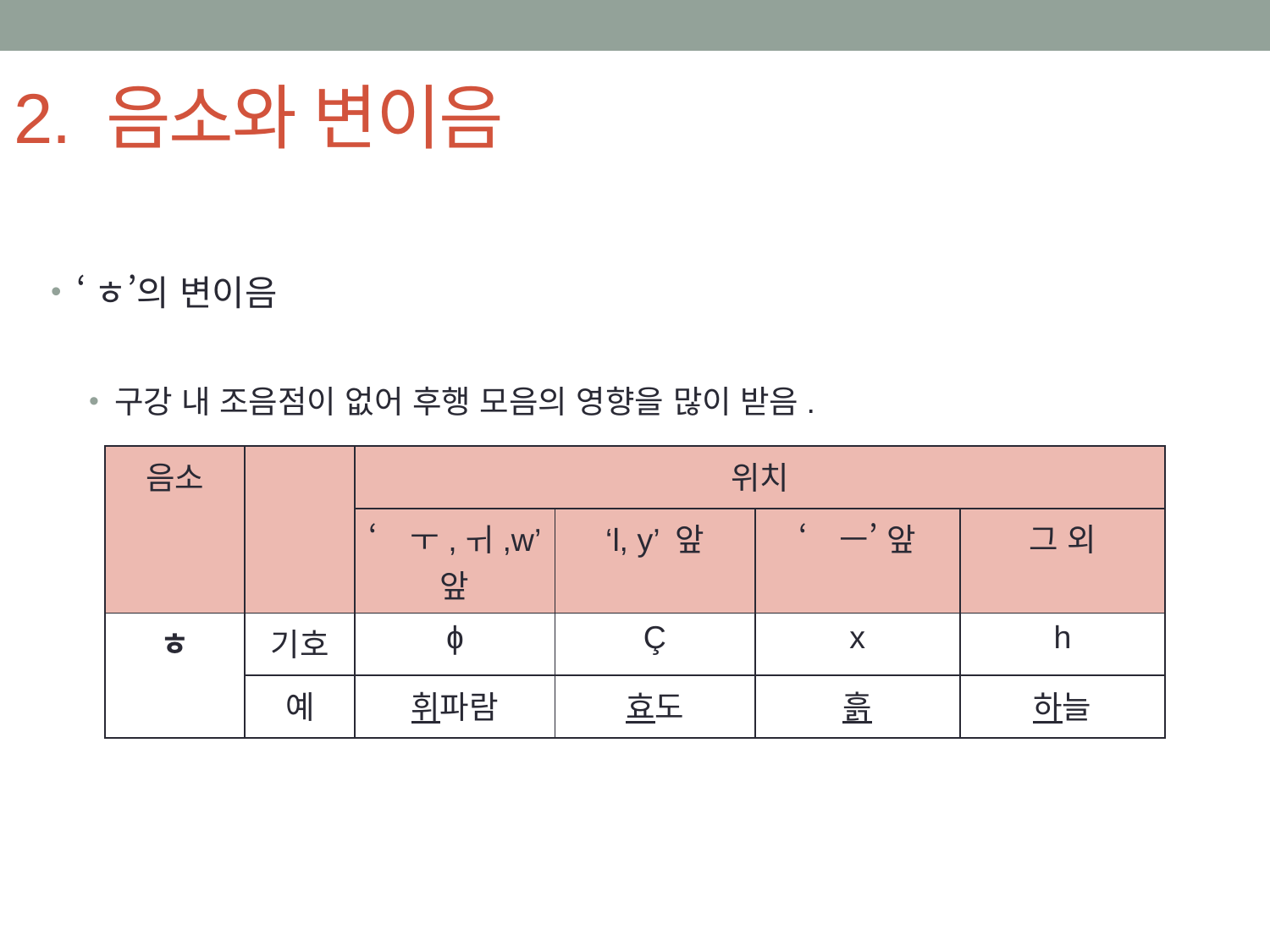

# 2. 음소와 변이음

‘ㅎ’의 변이음

구강 내 조음점이 없어 후행 모음의 영향을 많이 받음.
| 음소 |  | 위치 |  |  |  |
| --- | --- | --- | --- | --- | --- |
|  |  | ‘ㅜ,ㅟ,w’ 앞 | ‘l, y’ 앞 | ‘ㅡ’ 앞 | 그 외 |
| ㅎ | 기호 | ɸ | Ç | x | h |
|  | 예 | 휘파람 | 효도 | 흙 | 하늘 |